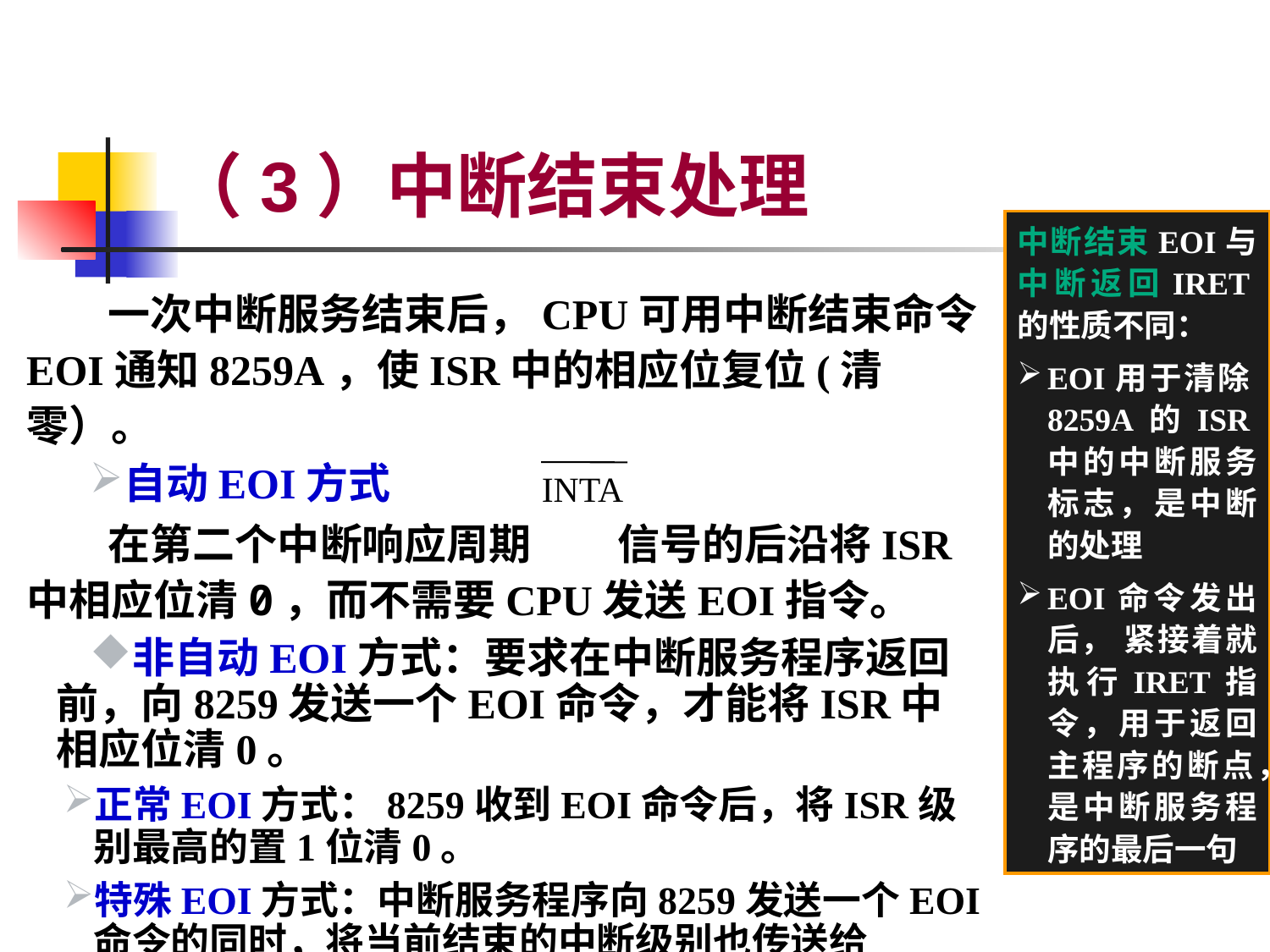

# （3）中断结束处理
中断结束EOI与中断返回IRET的性质不同：
EOI用于清除8259A的ISR中的中断服务标志，是中断的处理
EOI命令发出后， 紧接着就执行IRET指令，用于返回主程序的断点，是中断服务程序的最后一句
    一次中断服务结束后，CPU可用中断结束命令EOI通知8259A，使ISR中的相应位复位(清零）。
自动EOI方式
    在第二个中断响应周期         信号的后沿将ISR中相应位清0，而不需要CPU发送EOI指令。
非自动EOI方式：要求在中断服务程序返回前，向8259发送一个EOI命令，才能将ISR中相应位清0。
正常EOI方式：8259收到EOI命令后，将ISR级别最高的置1位清0。
特殊EOI方式：中断服务程序向8259发送一个EOI命令的同时，将当前结束的中断级别也传送给8259， 8259收到后，将ISR中指定级别相应位清0。

INTA